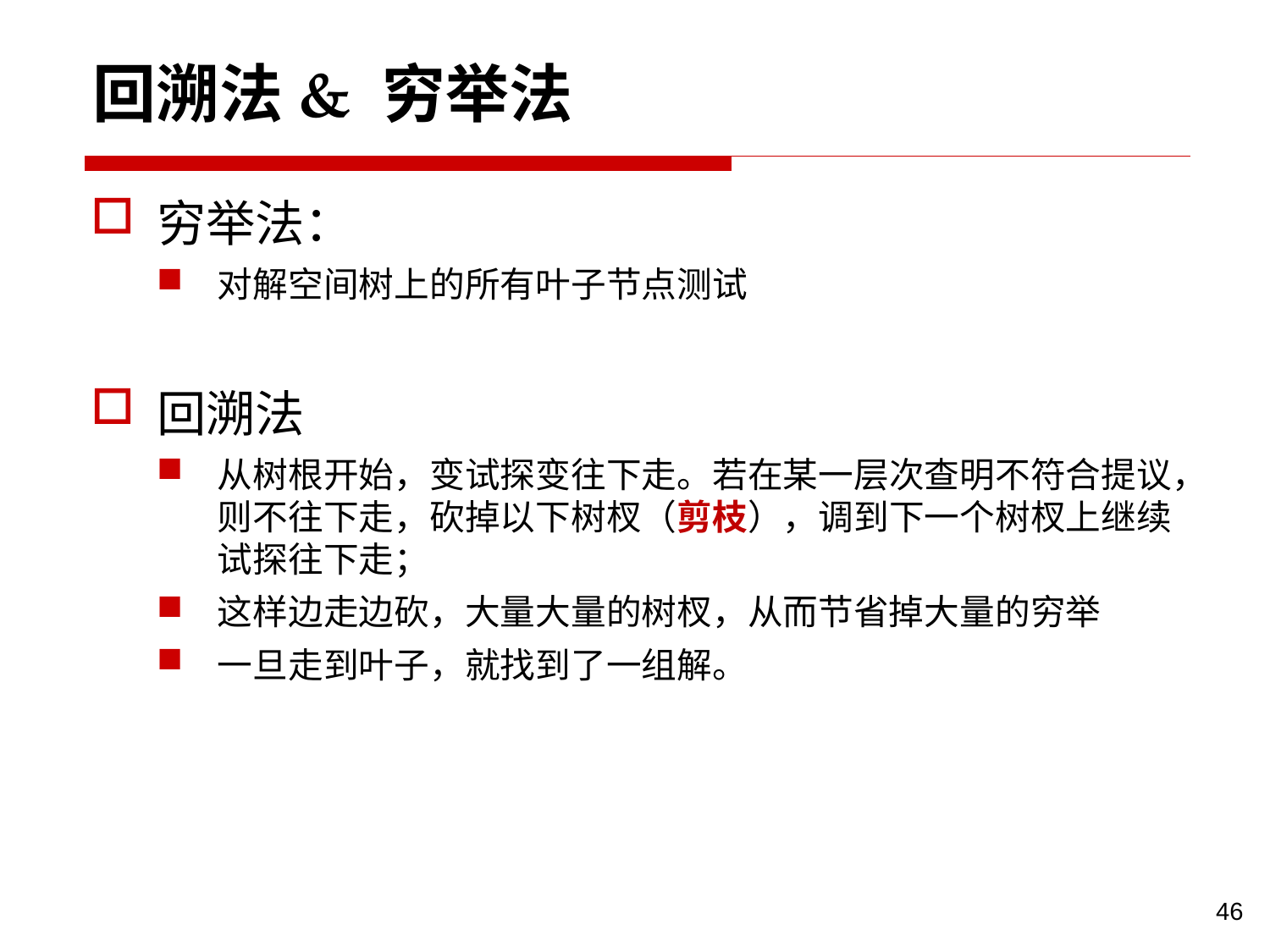

# 回溯法& 穷举法
穷举法：
对解空间树上的所有叶子节点测试

回溯法
从树根开始，变试探变往下走。若在某一层次查明不符合提议，则不往下走，砍掉以下树杈（剪枝），调到下一个树杈上继续试探往下走；
这样边走边砍，大量大量的树杈，从而节省掉大量的穷举
一旦走到叶子，就找到了一组解。
46